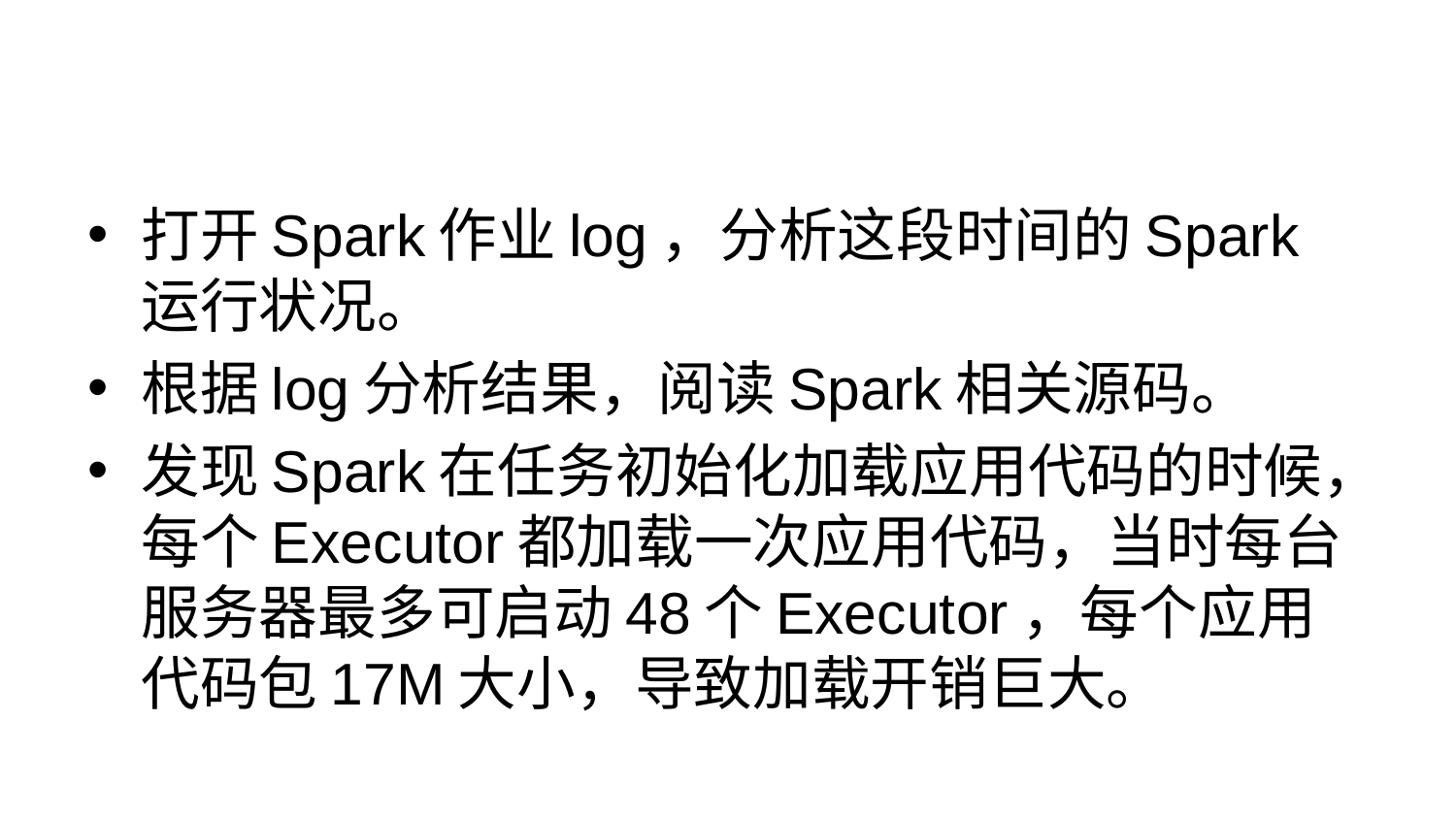

#
打开Spark作业log，分析这段时间的Spark运行状况。
根据log分析结果，阅读Spark相关源码。
发现Spark在任务初始化加载应用代码的时候，每个Executor都加载一次应用代码，当时每台服务器最多可启动48个Executor，每个应用代码包17M大小，导致加载开销巨大。